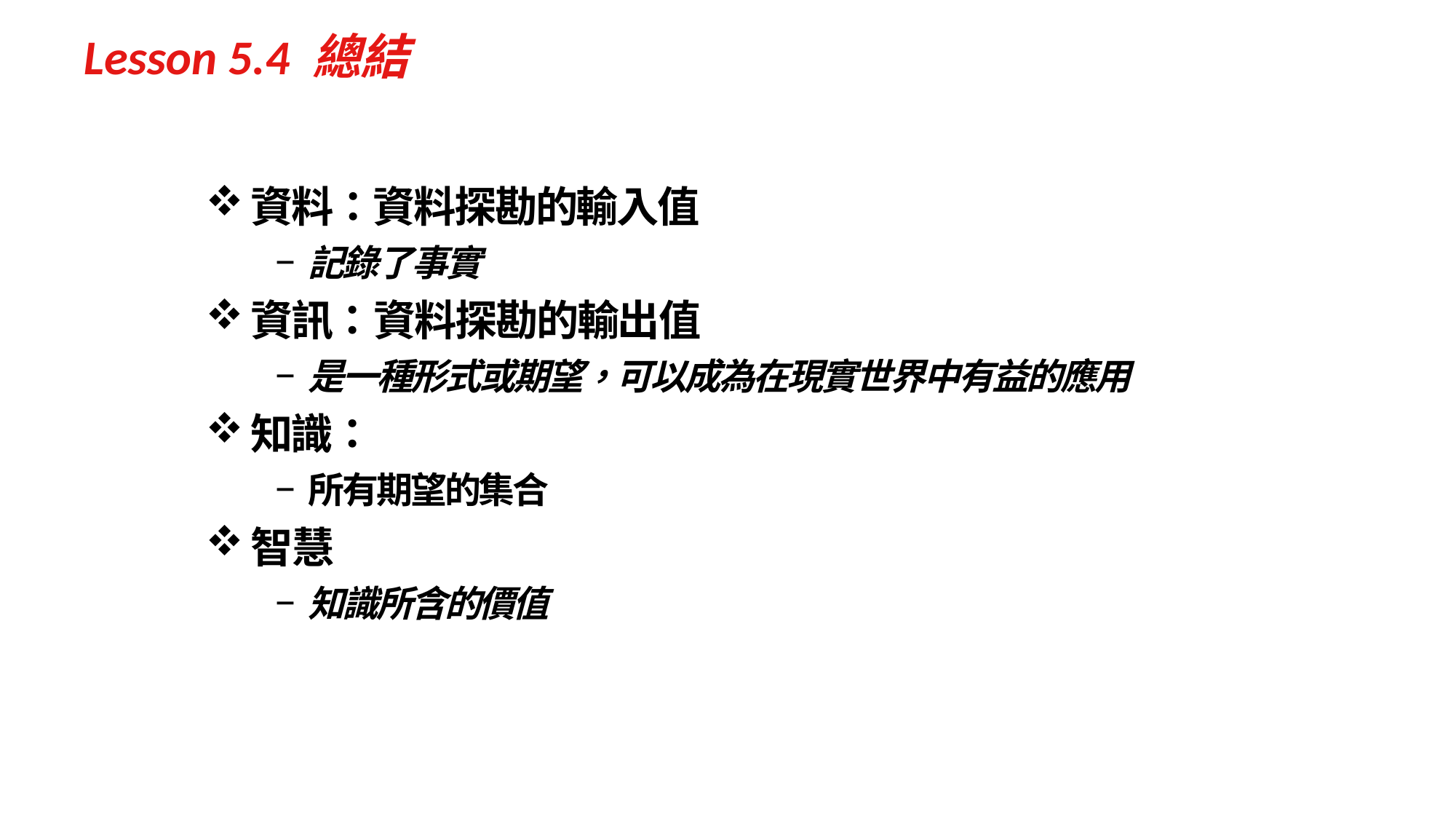

# Lesson 5.4 總結
資料：資料探勘的輸入值
記錄了事實
資訊：資料探勘的輸出值
是一種形式或期望，可以成為在現實世界中有益的應用
知識：
所有期望的集合
智慧
知識所含的價值